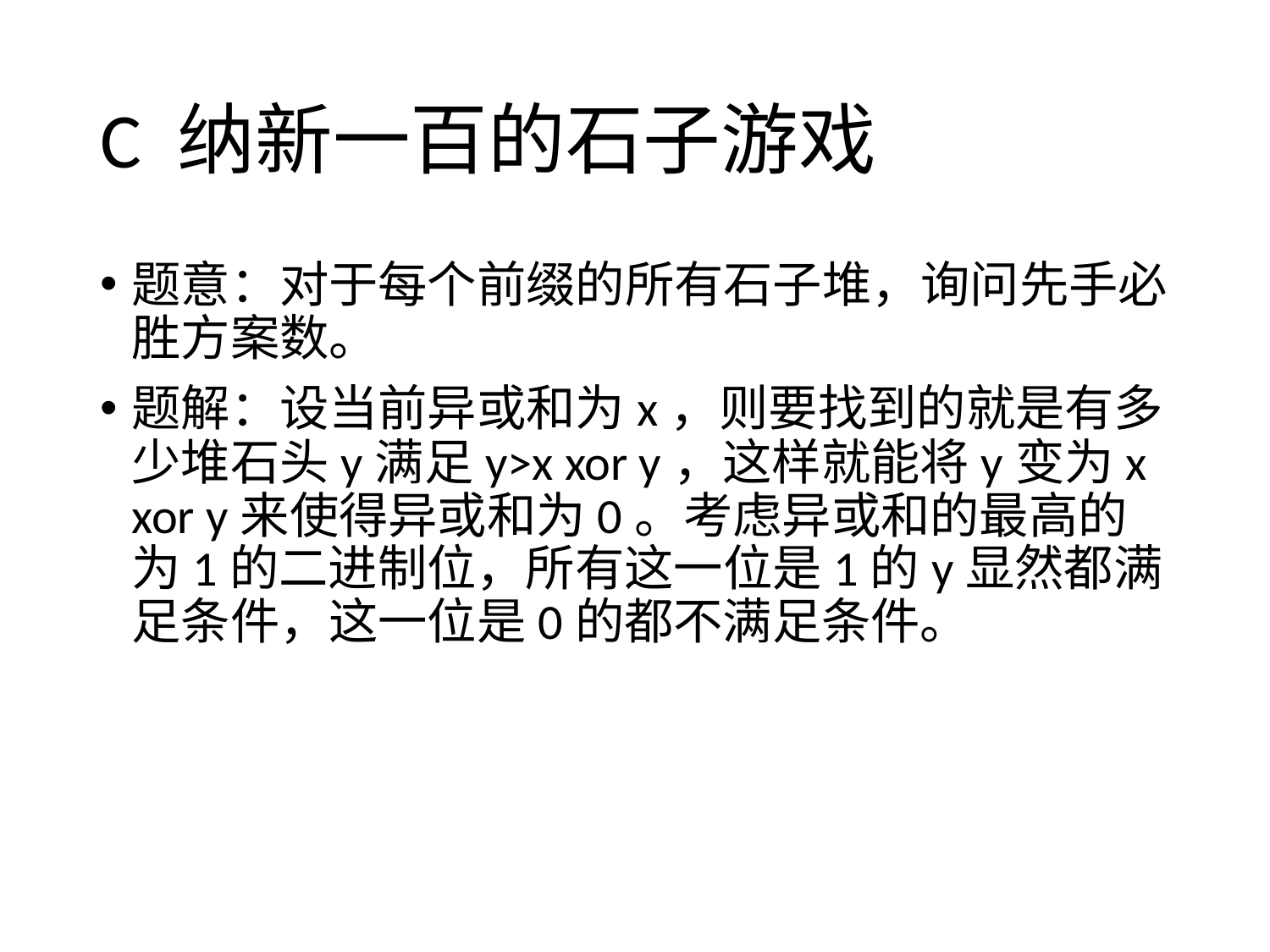

# C 纳新一百的石子游戏
题意：对于每个前缀的所有石子堆，询问先手必胜方案数。
题解：设当前异或和为x，则要找到的就是有多少堆石头y满足y>x xor y，这样就能将y变为x xor y来使得异或和为0。考虑异或和的最高的为1的二进制位，所有这一位是1的y显然都满足条件，这一位是0的都不满足条件。